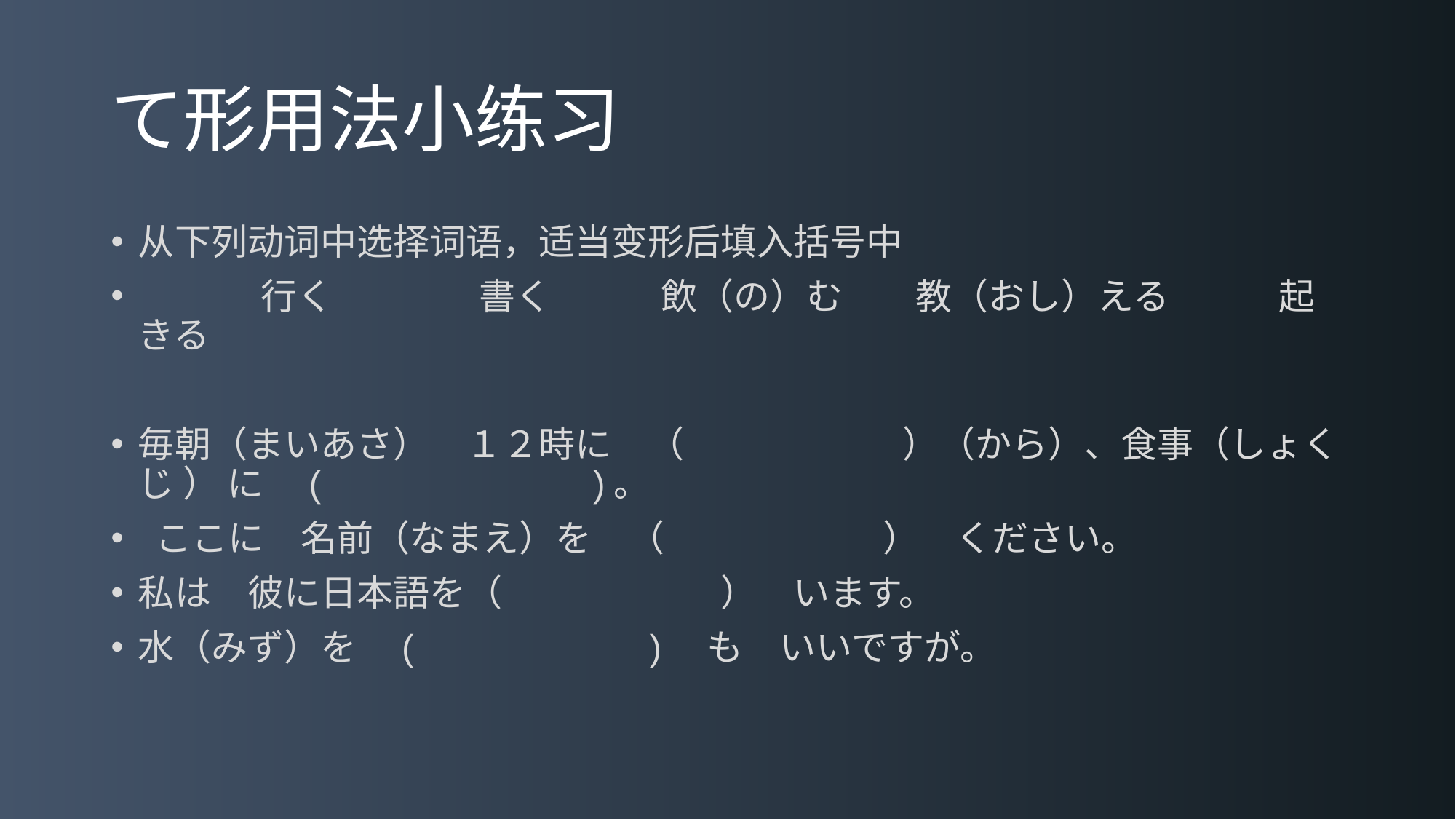

# て形用法小练习
从下列动词中选择词语，适当变形后填入括号中
     　　行く　　　　書く　　　飲（の）む　　教（おし）える　　　起きる

毎朝（まいあさ）　１２時に　（　　　　　　）（から）、食事（しょくじ ） に　(　　　　　　　)。
 ここに　名前（なまえ）を　（　　　　　　）　ください。
私は　彼に日本語を（　　　　　　）　います。
水（みず）を　(　　　　　　)　も　いいですが。